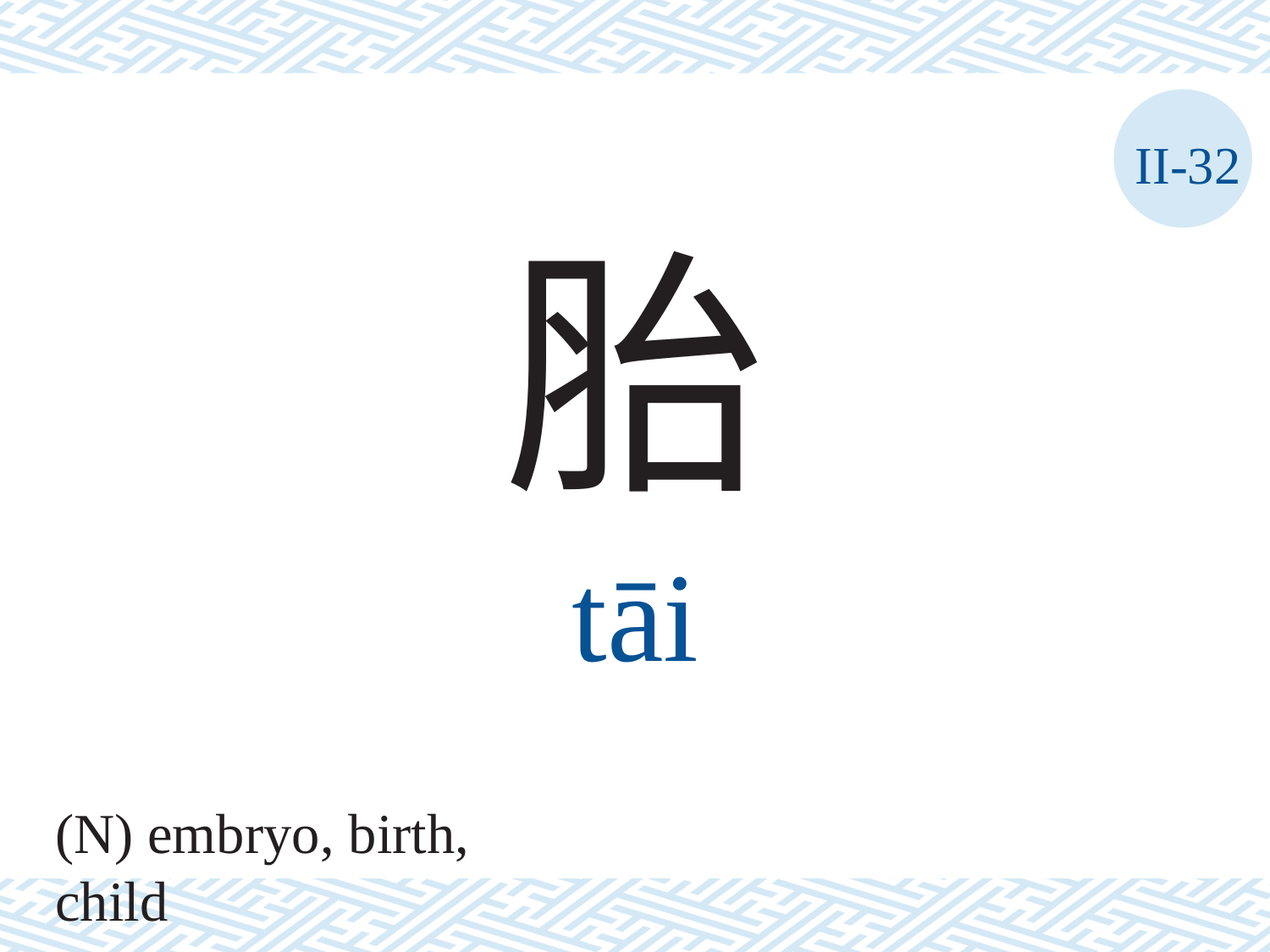

II-32
胎
tāi
(N) embryo, birth, child